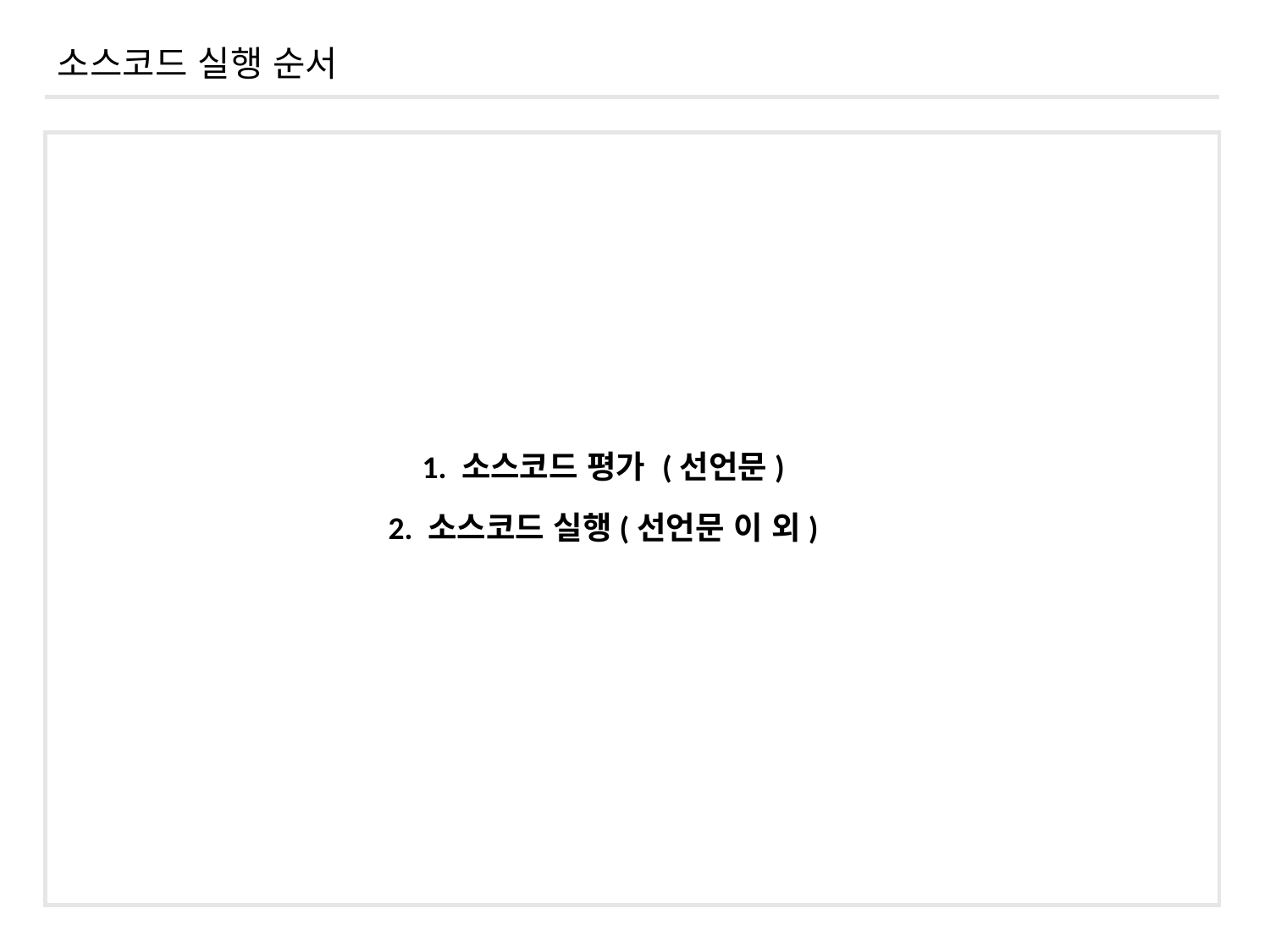

소스코드 실행 순서

1. 소스코드 평가 (선언문)
2. 소스코드 실행(선언문 이 외)